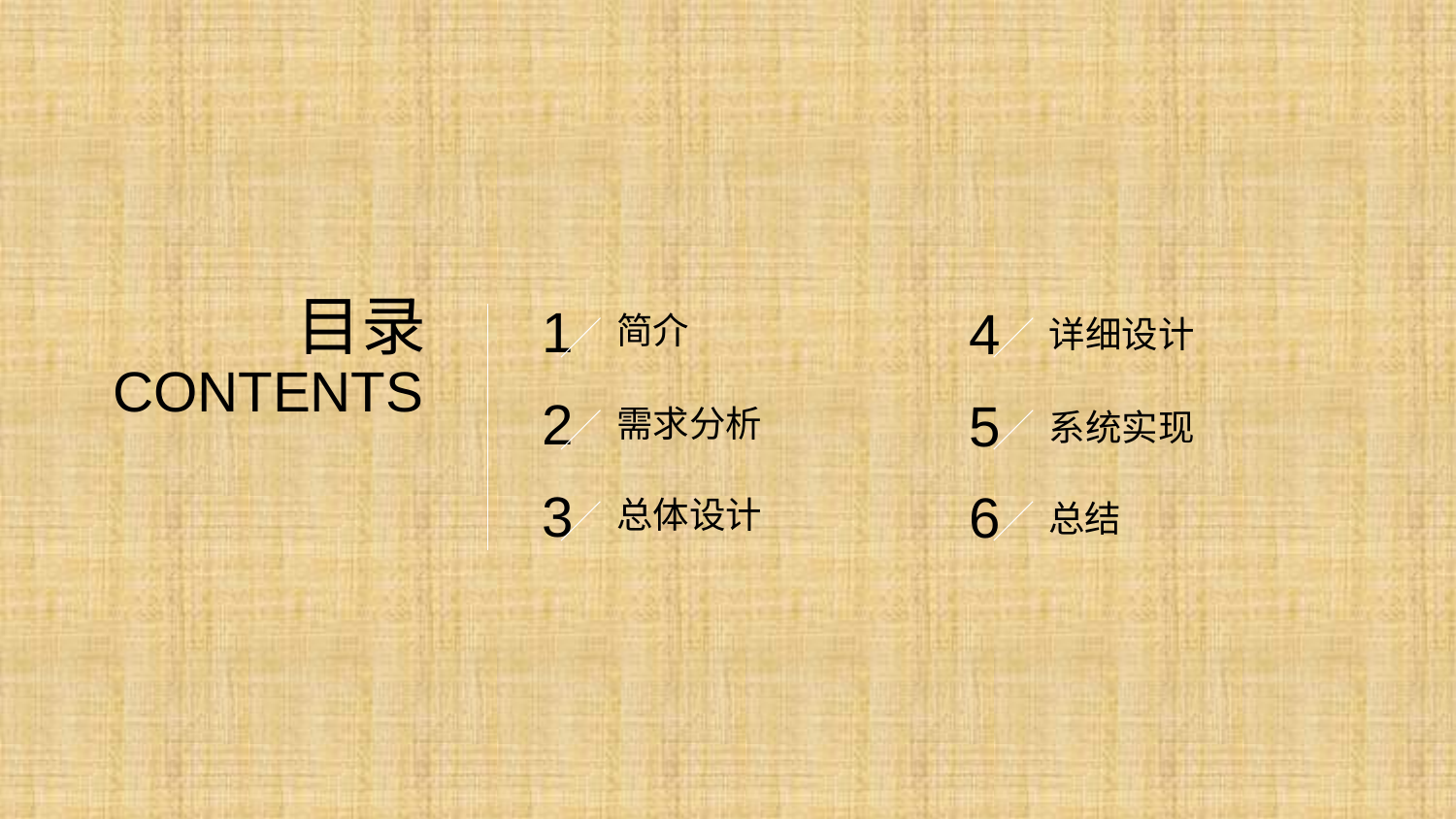

目录
CONTENTS
1
4
简介
详细设计
2
5
需求分析
系统实现
3
6
总体设计
总结